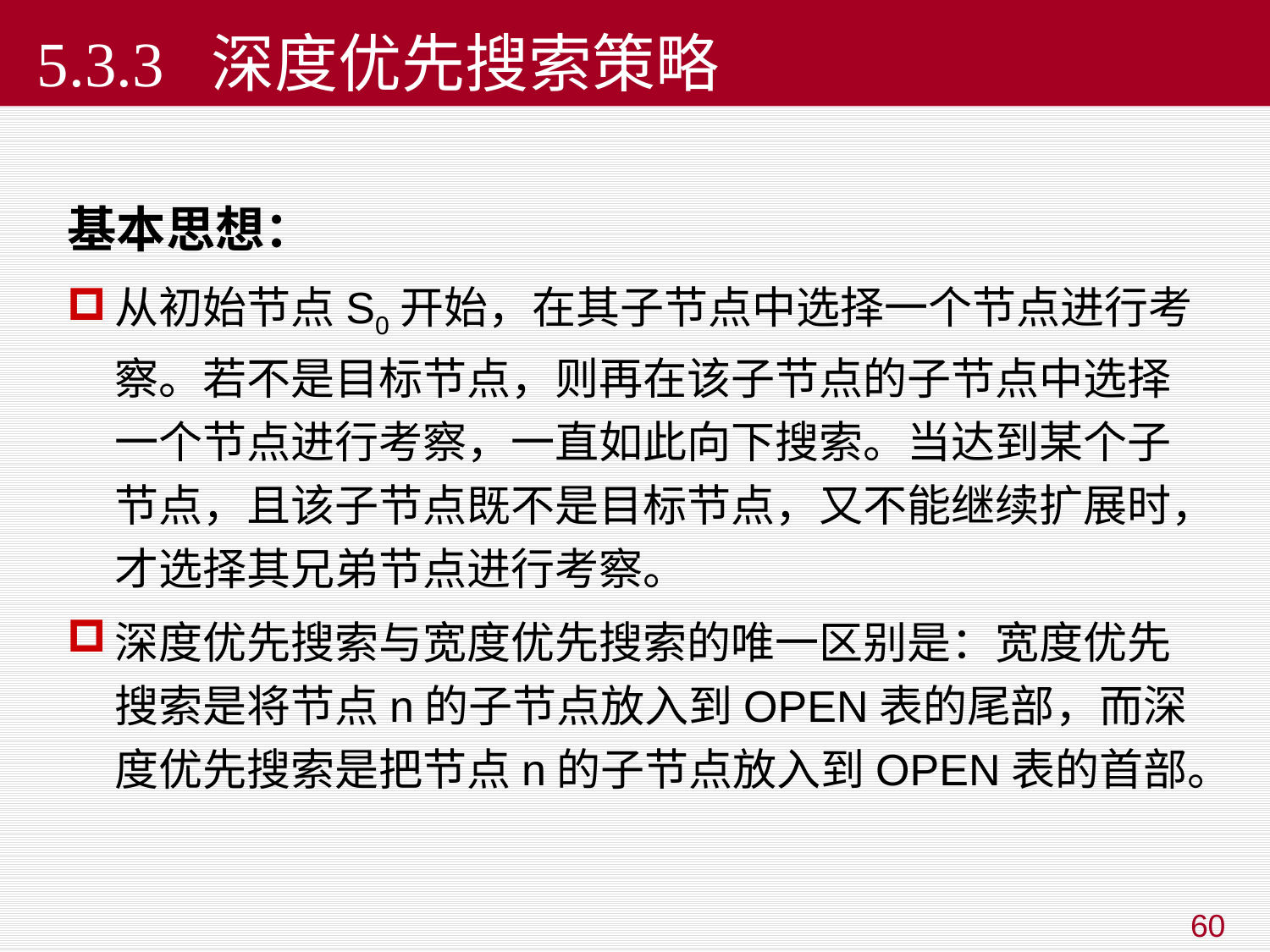

# 5.3.3  深度优先搜索策略

基本思想：
从初始节点S0开始，在其子节点中选择一个节点进行考察。若不是目标节点，则再在该子节点的子节点中选择一个节点进行考察，一直如此向下搜索。当达到某个子节点，且该子节点既不是目标节点，又不能继续扩展时，才选择其兄弟节点进行考察。
深度优先搜索与宽度优先搜索的唯一区别是：宽度优先搜索是将节点n的子节点放入到OPEN表的尾部，而深度优先搜索是把节点n的子节点放入到OPEN表的首部。
60